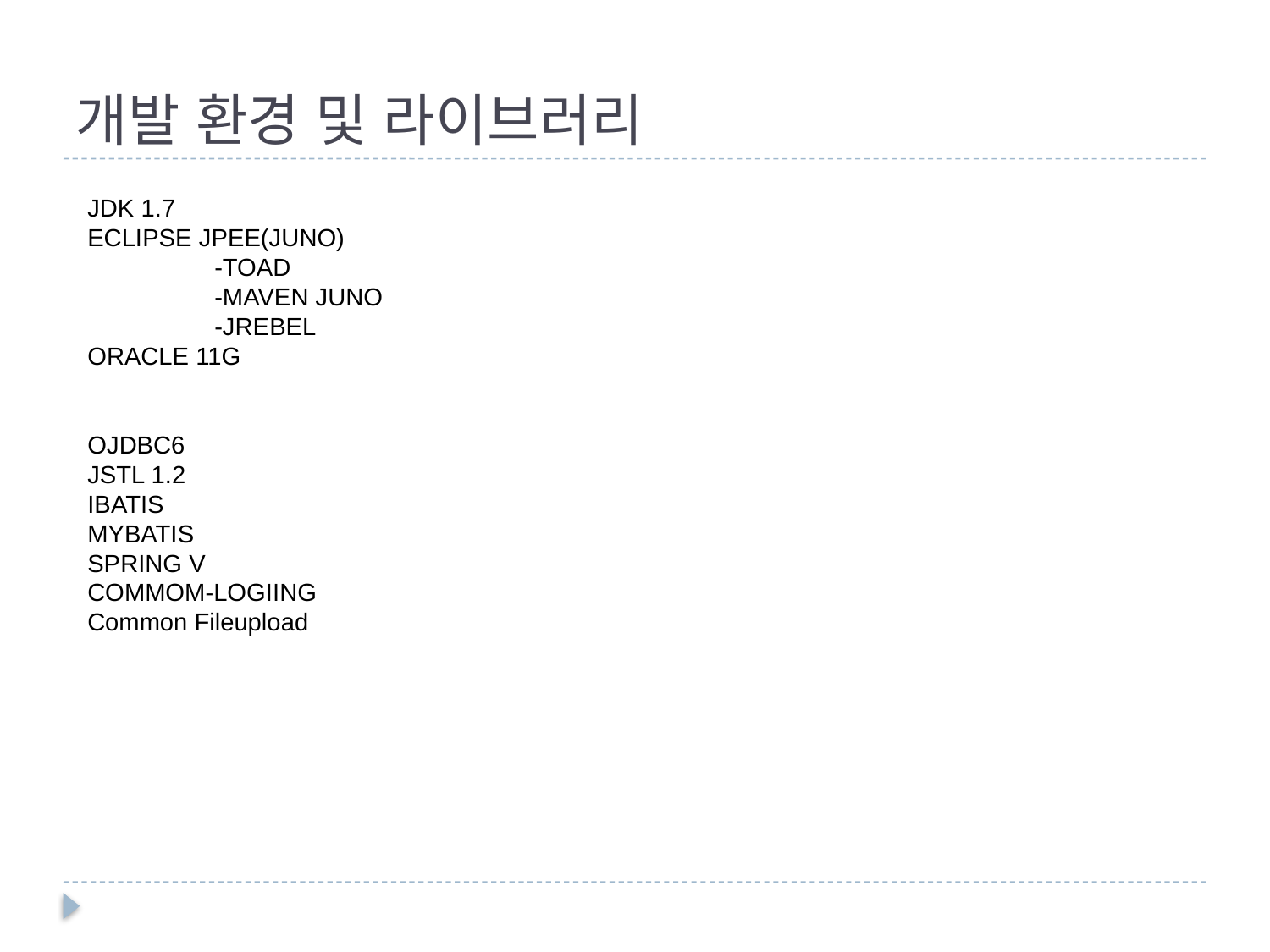

# 개발 환경 및 라이브러리
JDK 1.7
ECLIPSE JPEE(JUNO)
	-TOAD
	-MAVEN JUNO
	-JREBEL
ORACLE 11G

OJDBC6
JSTL 1.2
IBATIS
MYBATIS
SPRING V
COMMOM-LOGIING
Common Fileupload